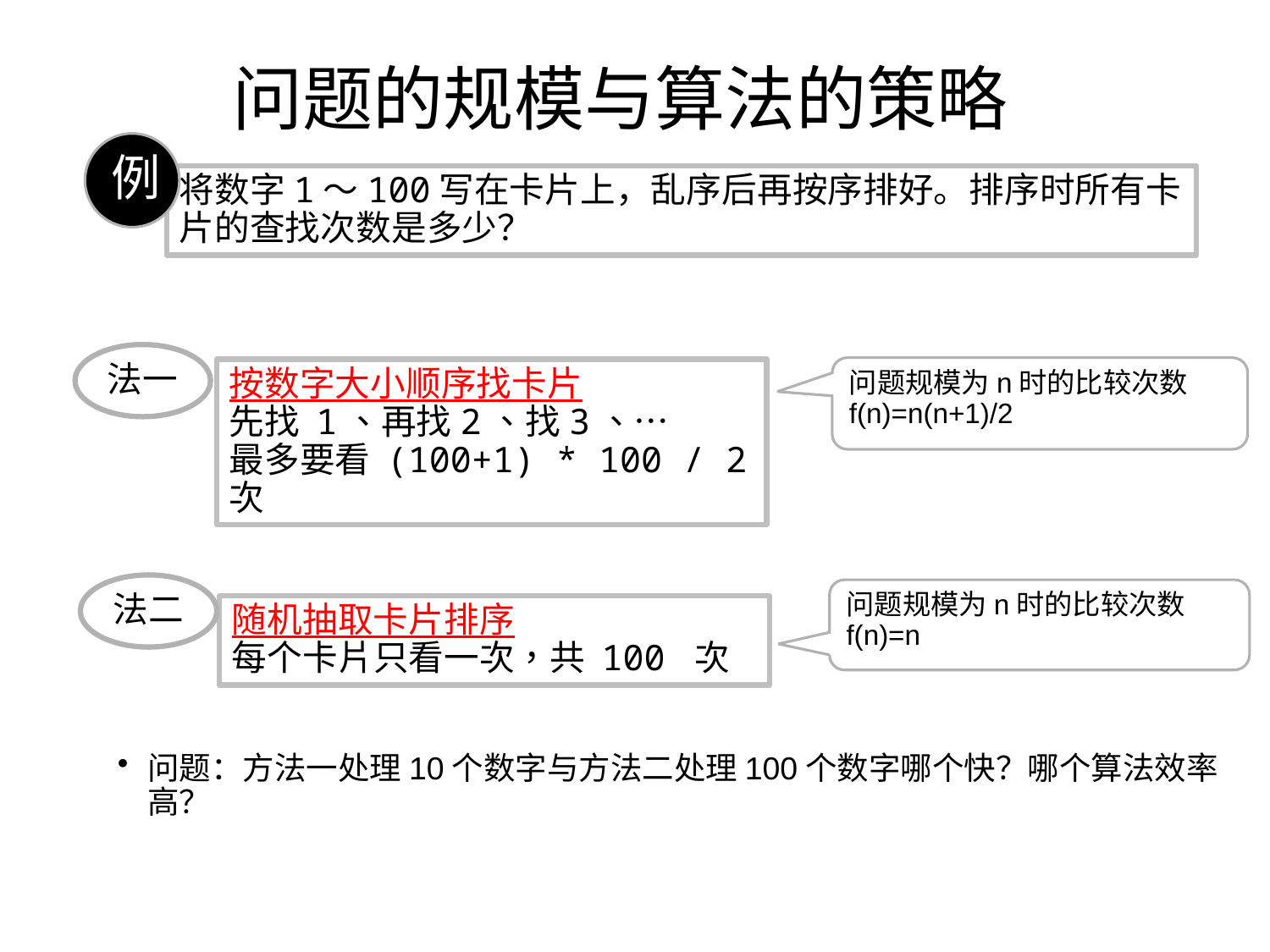

# 问题的规模与算法的策略
例
将数字1～100写在卡片上，乱序后再按序排好。排序时所有卡片的查找次数是多少？
法一
问题规模为n时的比较次数
f(n)=n(n+1)/2

按数字大小顺序找卡片
先找 1、再找2、找3、…
最多要看 (100+1) * 100 / 2 次
法二
问题规模为n时的比较次数 f(n)=n

随机抽取卡片排序
每个卡片只看一次，共 100 次
问题：方法一处理10个数字与方法二处理100个数字哪个快？哪个算法效率高？
66